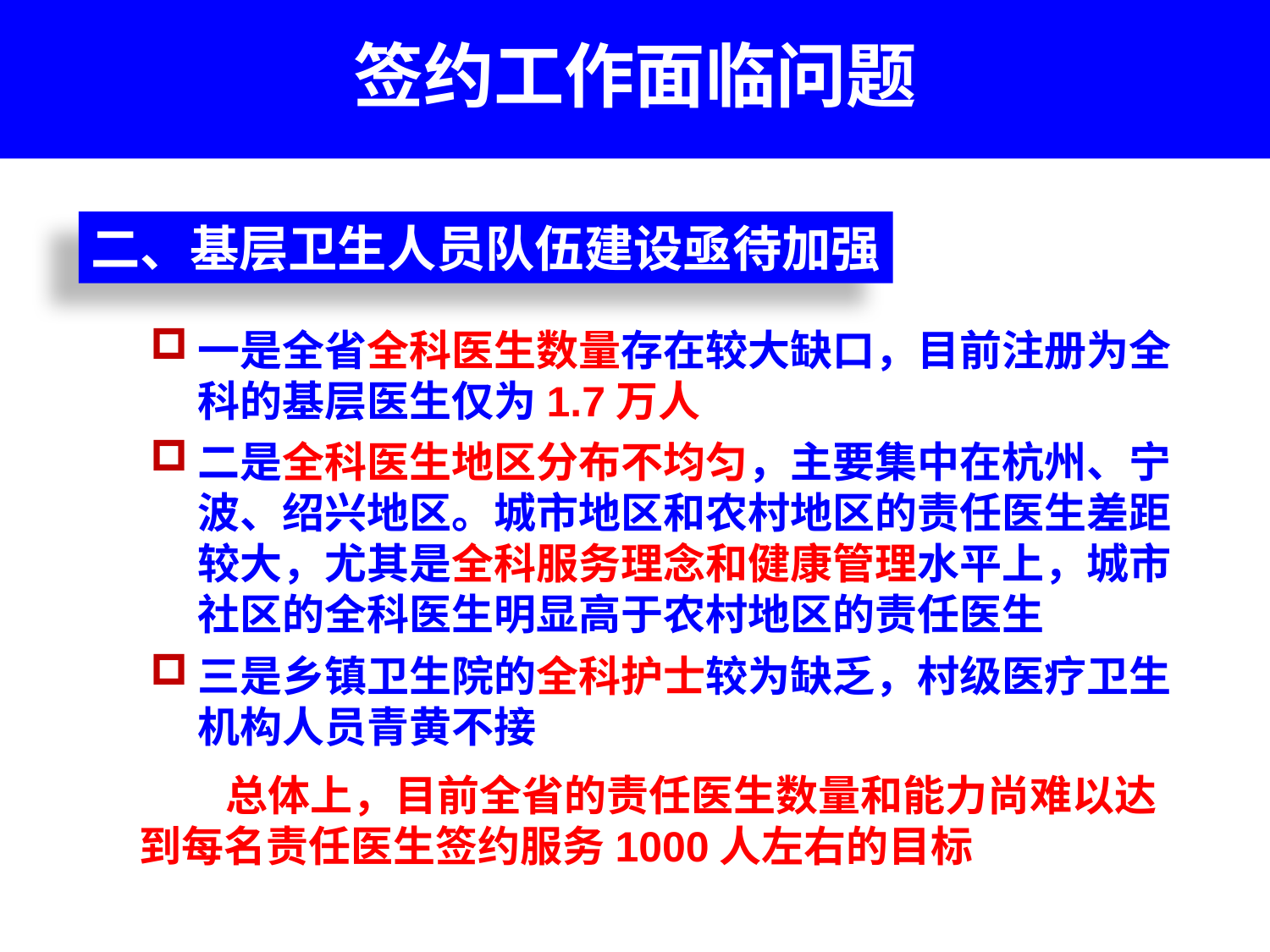

# 签约工作面临问题
二、基层卫生人员队伍建设亟待加强
一是全省全科医生数量存在较大缺口，目前注册为全科的基层医生仅为1.7万人
二是全科医生地区分布不均匀，主要集中在杭州、宁波、绍兴地区。城市地区和农村地区的责任医生差距较大，尤其是全科服务理念和健康管理水平上，城市社区的全科医生明显高于农村地区的责任医生
三是乡镇卫生院的全科护士较为缺乏，村级医疗卫生机构人员青黄不接
        总体上，目前全省的责任医生数量和能力尚难以达到每名责任医生签约服务1000人左右的目标